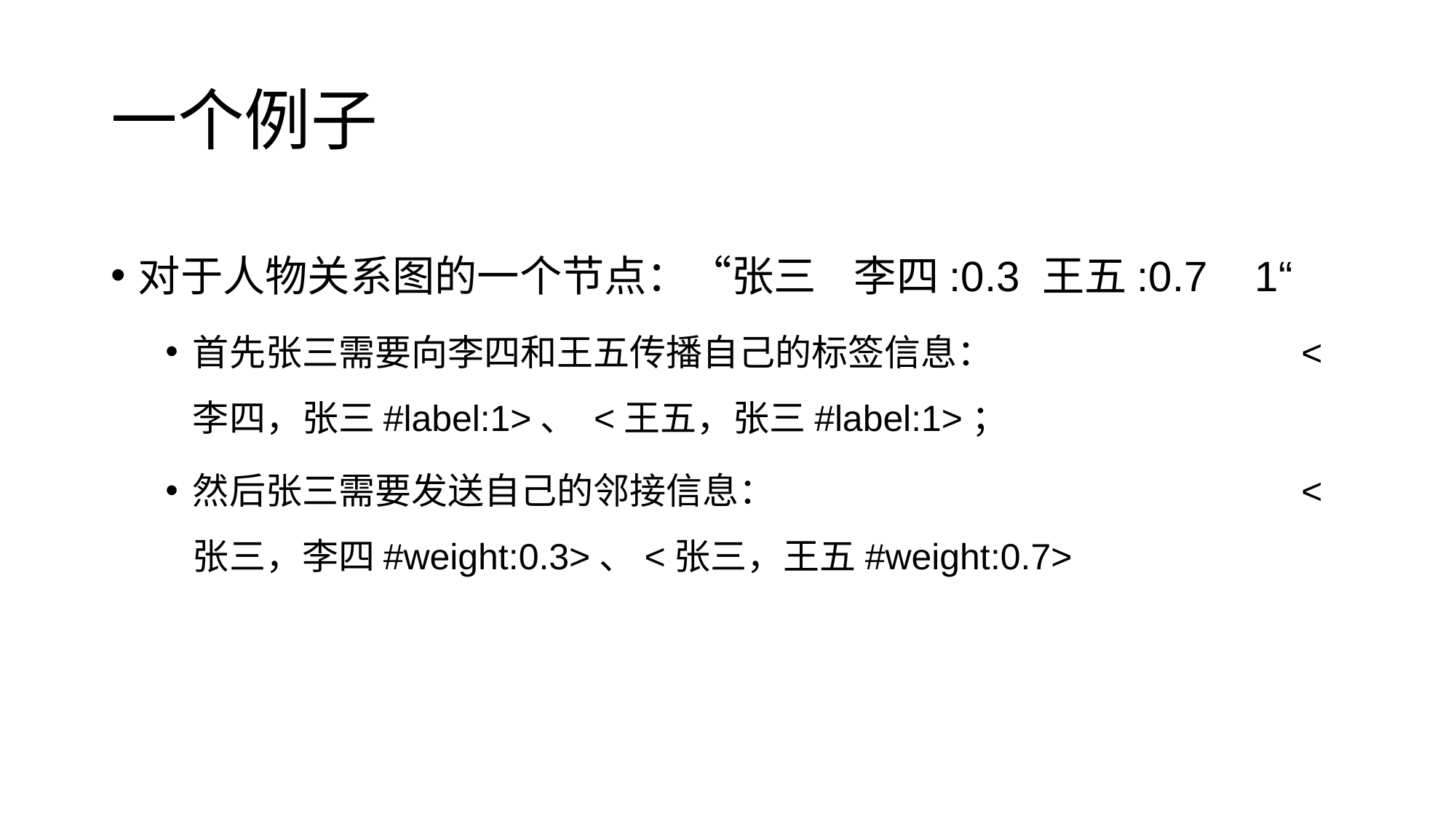

# 一个例子
对于人物关系图的一个节点：“张三    李四:0.3 王五:0.7    1“
首先张三需要向李四和王五传播自己的标签信息：			 <李四，张三#label:1>、 <王五，张三#label:1>；
然后张三需要发送自己的邻接信息：					 <张三，李四#weight:0.3>、<张三，王五#weight:0.7>